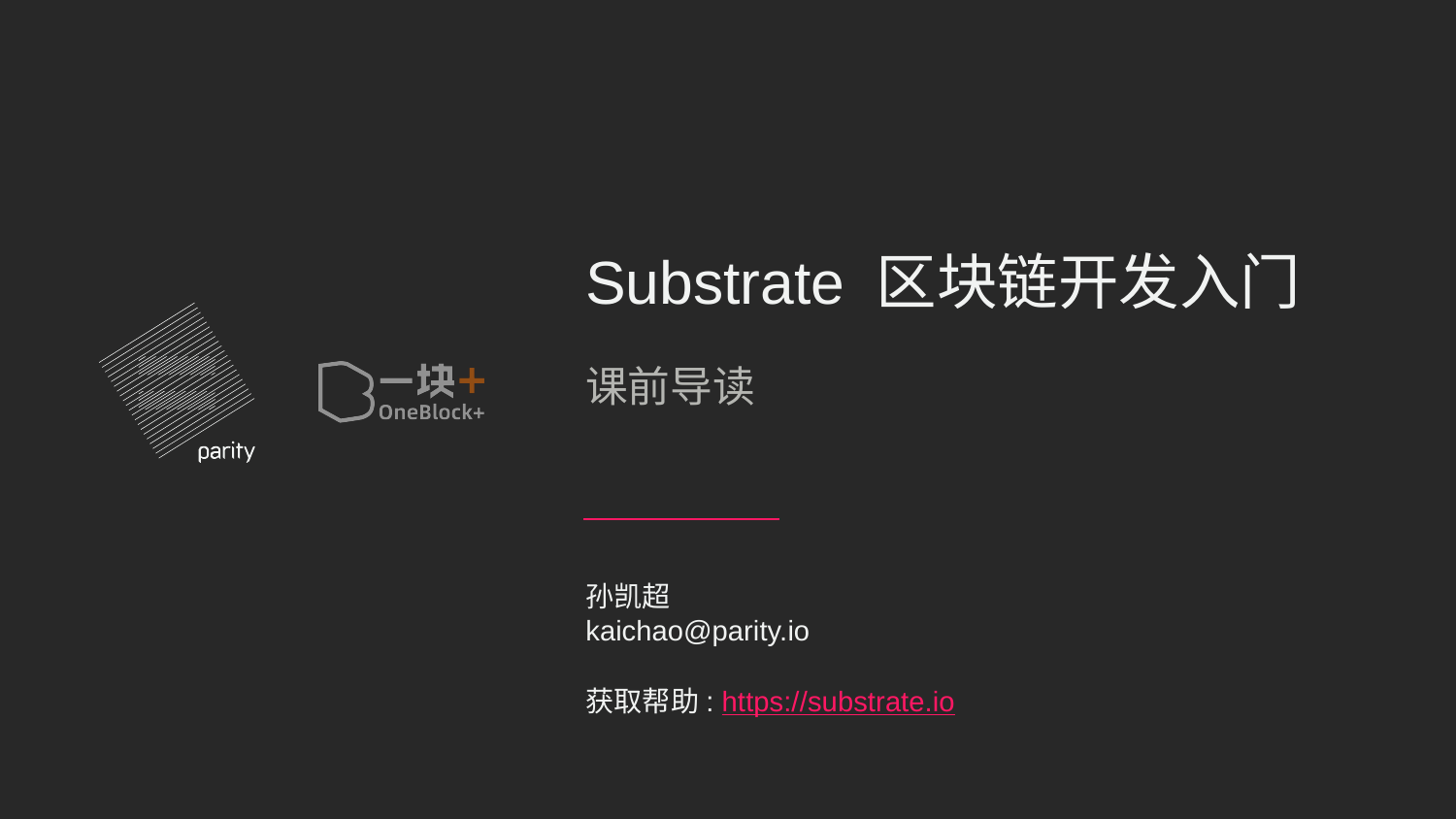

# Substrate 区块链开发入门
课前导读
孙凯超
kaichao@parity.io
获取帮助: https://substrate.io